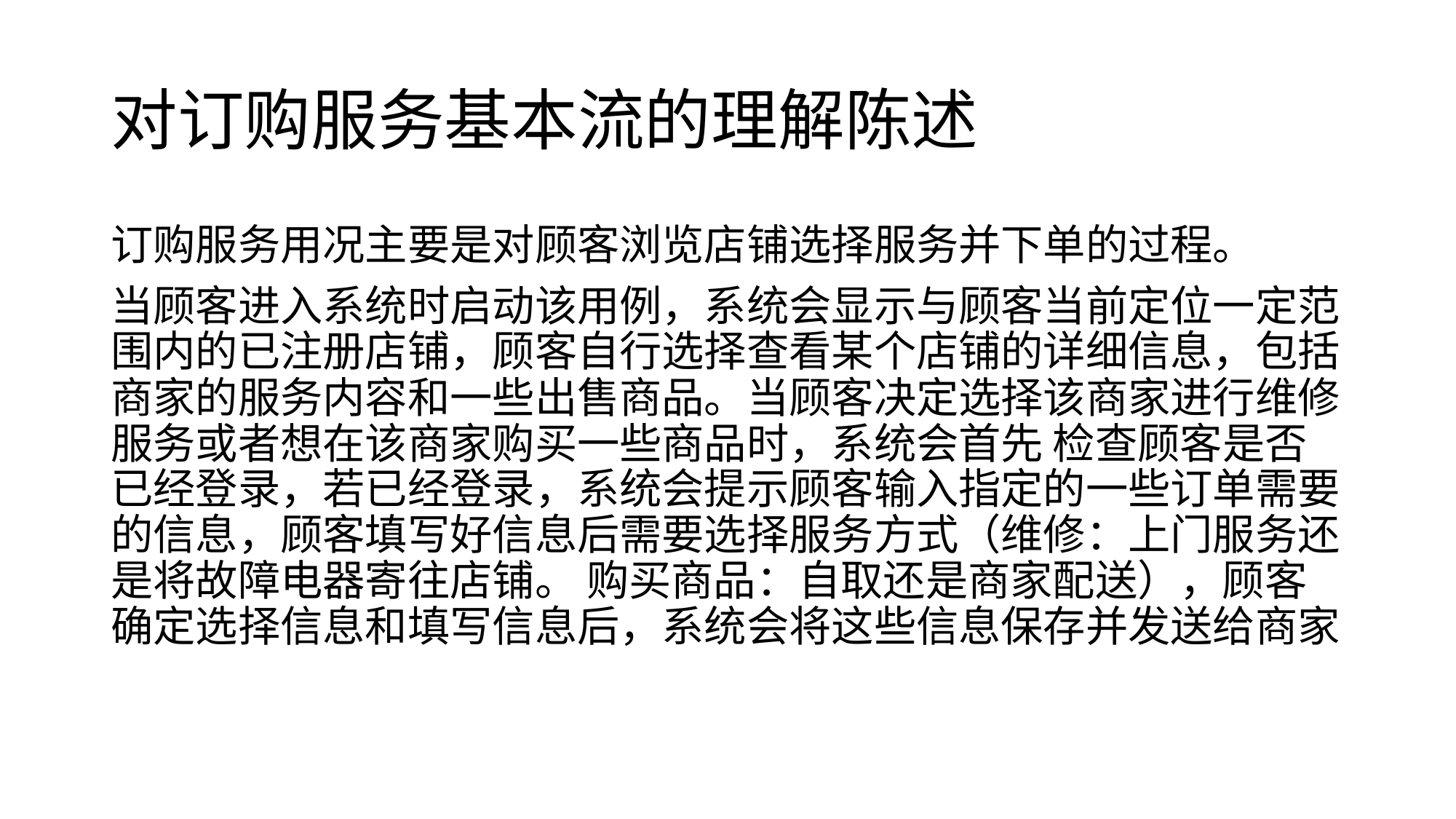

# 对订购服务基本流的理解陈述
订购服务用况主要是对顾客浏览店铺选择服务并下单的过程。
当顾客进入系统时启动该用例，系统会显示与顾客当前定位一定范围内的已注册店铺，顾客自行选择查看某个店铺的详细信息，包括商家的服务内容和一些出售商品。当顾客决定选择该商家进行维修服务或者想在该商家购买一些商品时，系统会首先 检查顾客是否已经登录，若已经登录，系统会提示顾客输入指定的一些订单需要的信息，顾客填写好信息后需要选择服务方式（维修：上门服务还是将故障电器寄往店铺。 购买商品：自取还是商家配送），顾客确定选择信息和填写信息后，系统会将这些信息保存并发送给商家